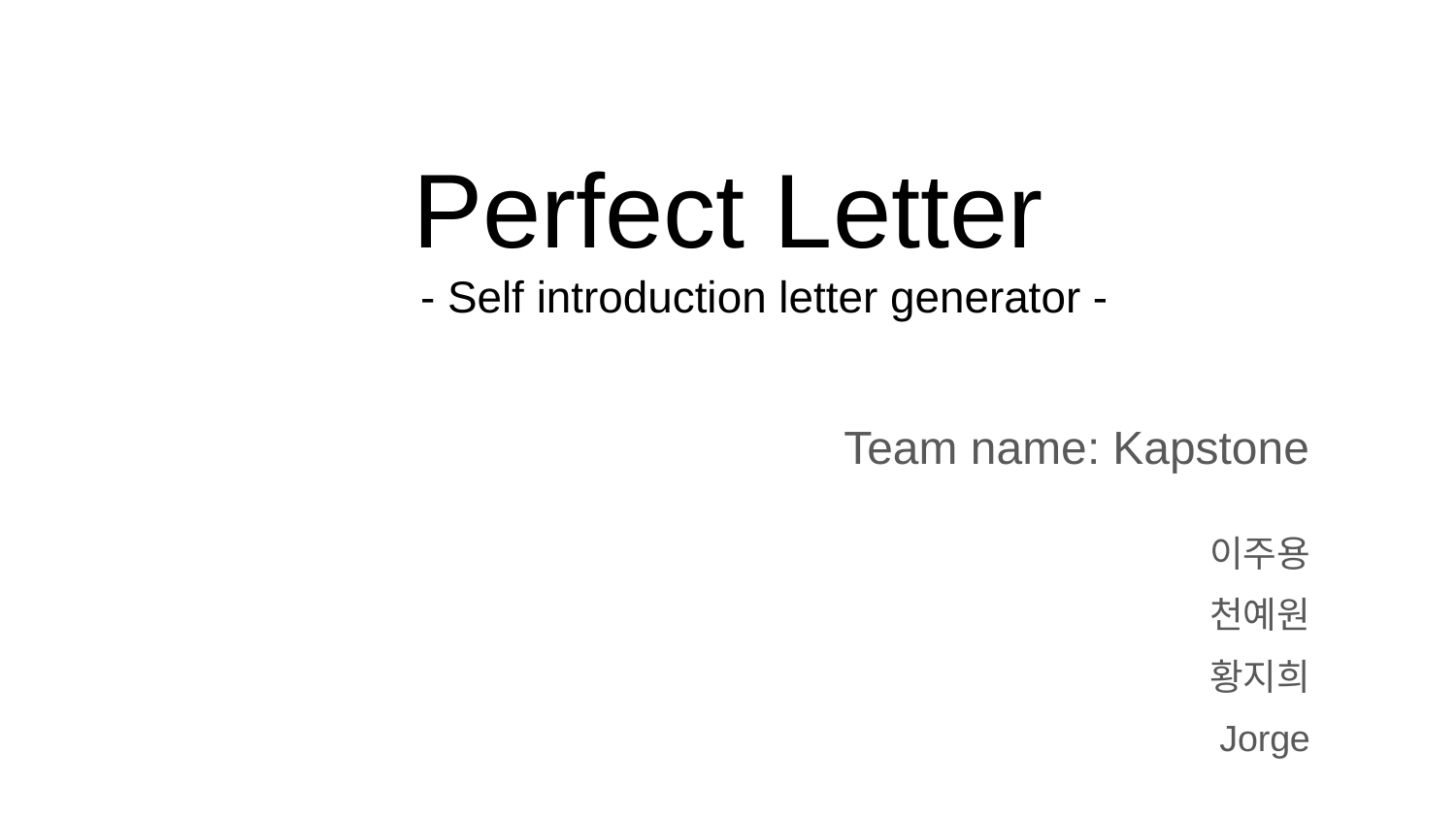

# Perfect Letter
- Self introduction letter generator -
Team name: Kapstone

이주용
천예원
황지희
Jorge